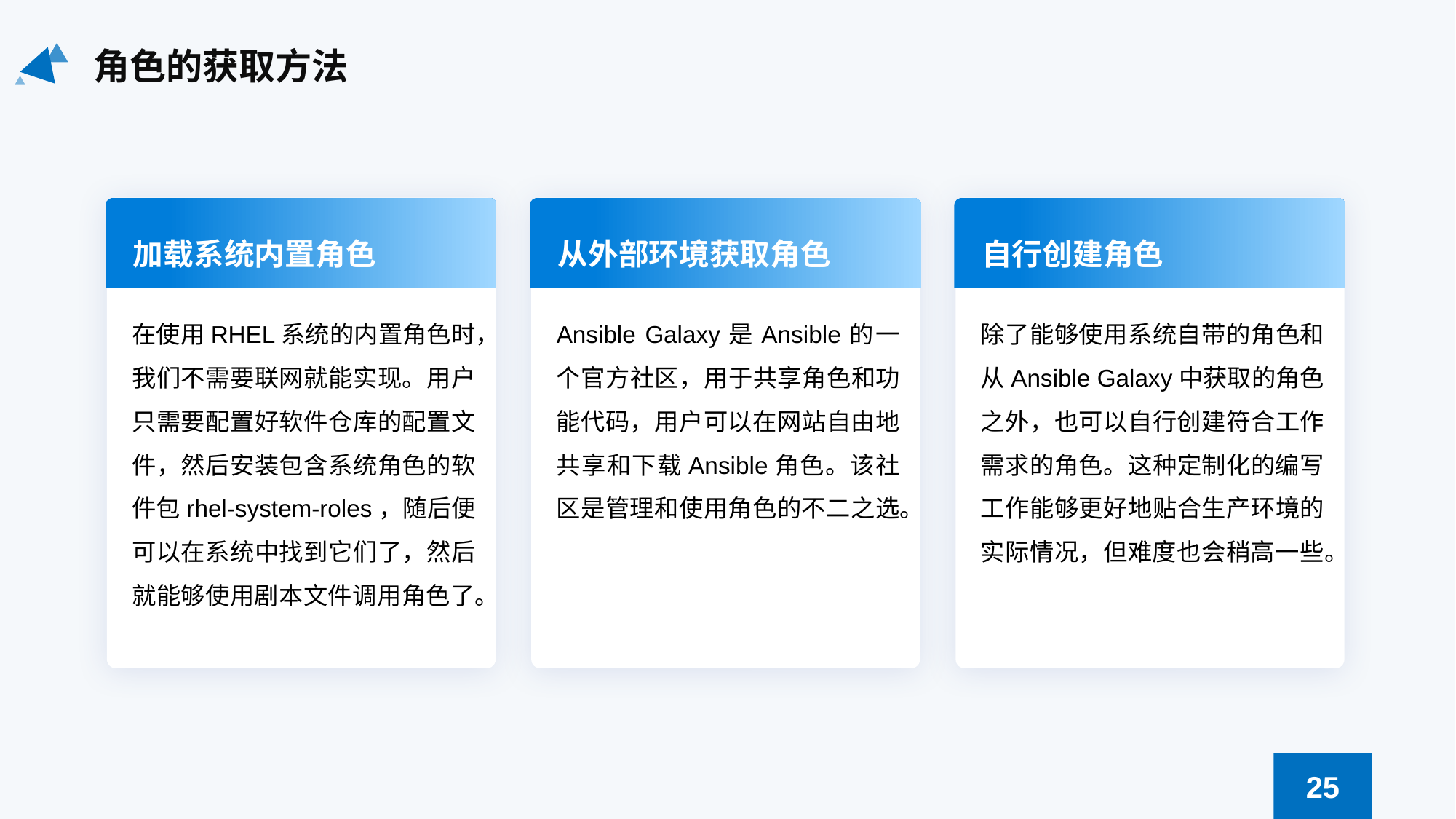

角色的获取方法

加载系统内置角色
从外部环境获取角色
自行创建角色
在使用RHEL系统的内置角色时，我们不需要联网就能实现。用户只需要配置好软件仓库的配置文件，然后安装包含系统角色的软件包rhel-system-roles，随后便可以在系统中找到它们了，然后就能够使用剧本文件调用角色了。
Ansible Galaxy是Ansible的一个官方社区，用于共享角色和功能代码，用户可以在网站自由地共享和下载Ansible角色。该社区是管理和使用角色的不二之选。
除了能够使用系统自带的角色和从Ansible Galaxy中获取的角色之外，也可以自行创建符合工作需求的角色。这种定制化的编写工作能够更好地贴合生产环境的实际情况，但难度也会稍高一些。

25